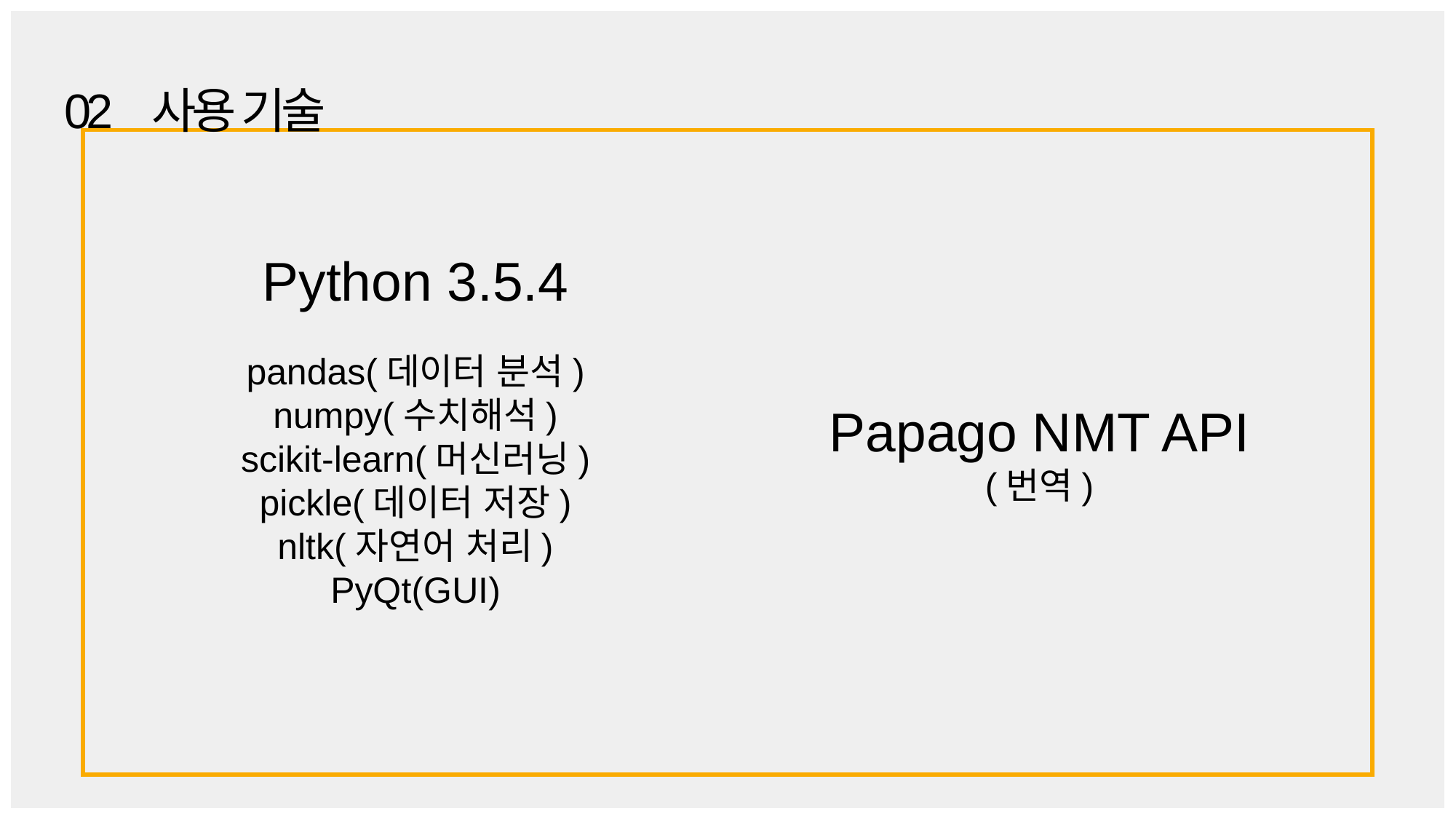

02   사용 기술

Python 3.5.4

pandas(데이터 분석)
numpy(수치해석)
scikit-learn(머신러닝)
pickle(데이터 저장)
nltk(자연어 처리)
PyQt(GUI)
Papago NMT API
(번역)